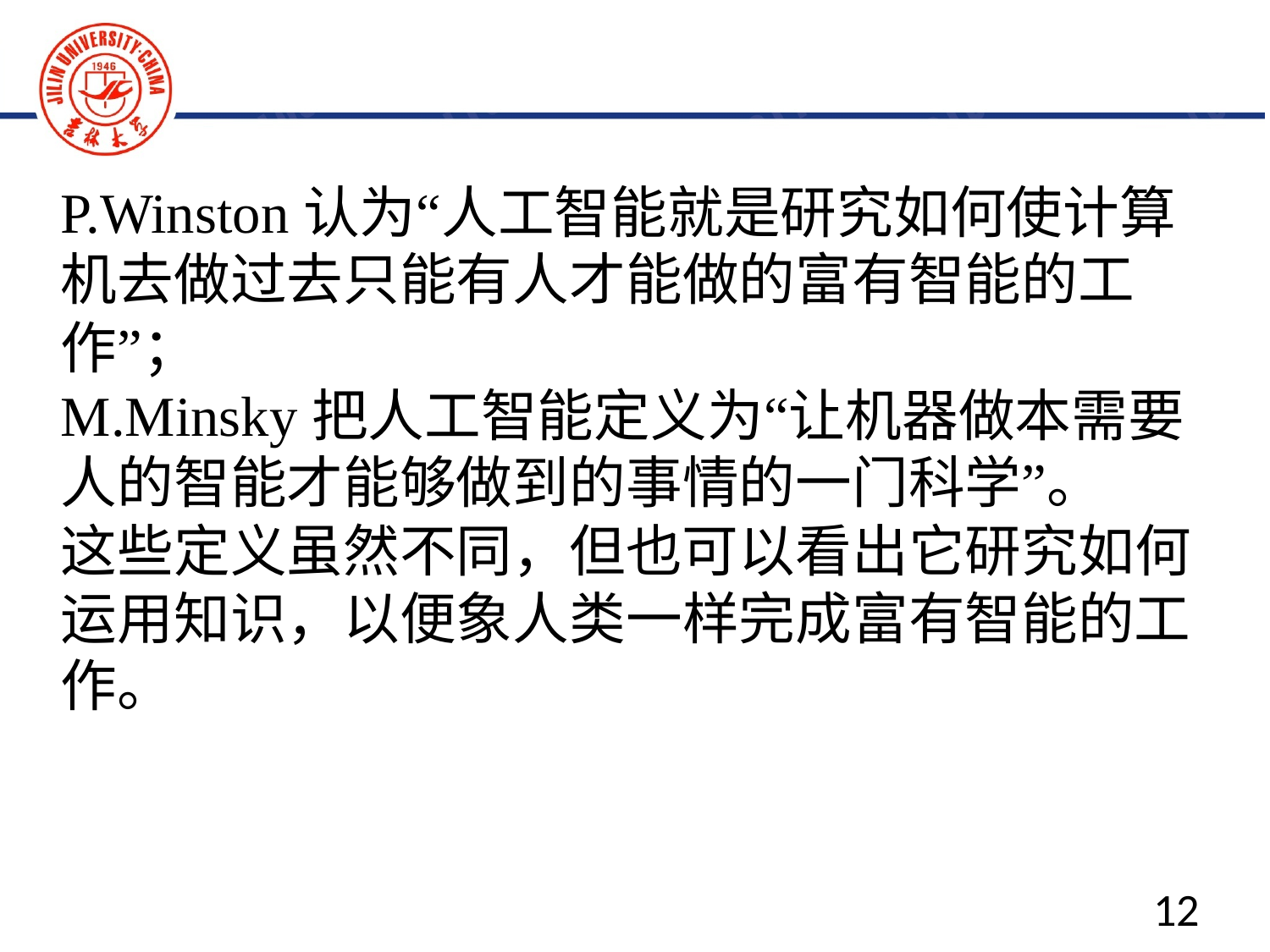

P.Winston认为“人工智能就是研究如何使计算机去做过去只能有人才能做的富有智能的工作”；
M.Minsky把人工智能定义为“让机器做本需要人的智能才能够做到的事情的一门科学”。
这些定义虽然不同，但也可以看出它研究如何运用知识，以便象人类一样完成富有智能的工作。
12